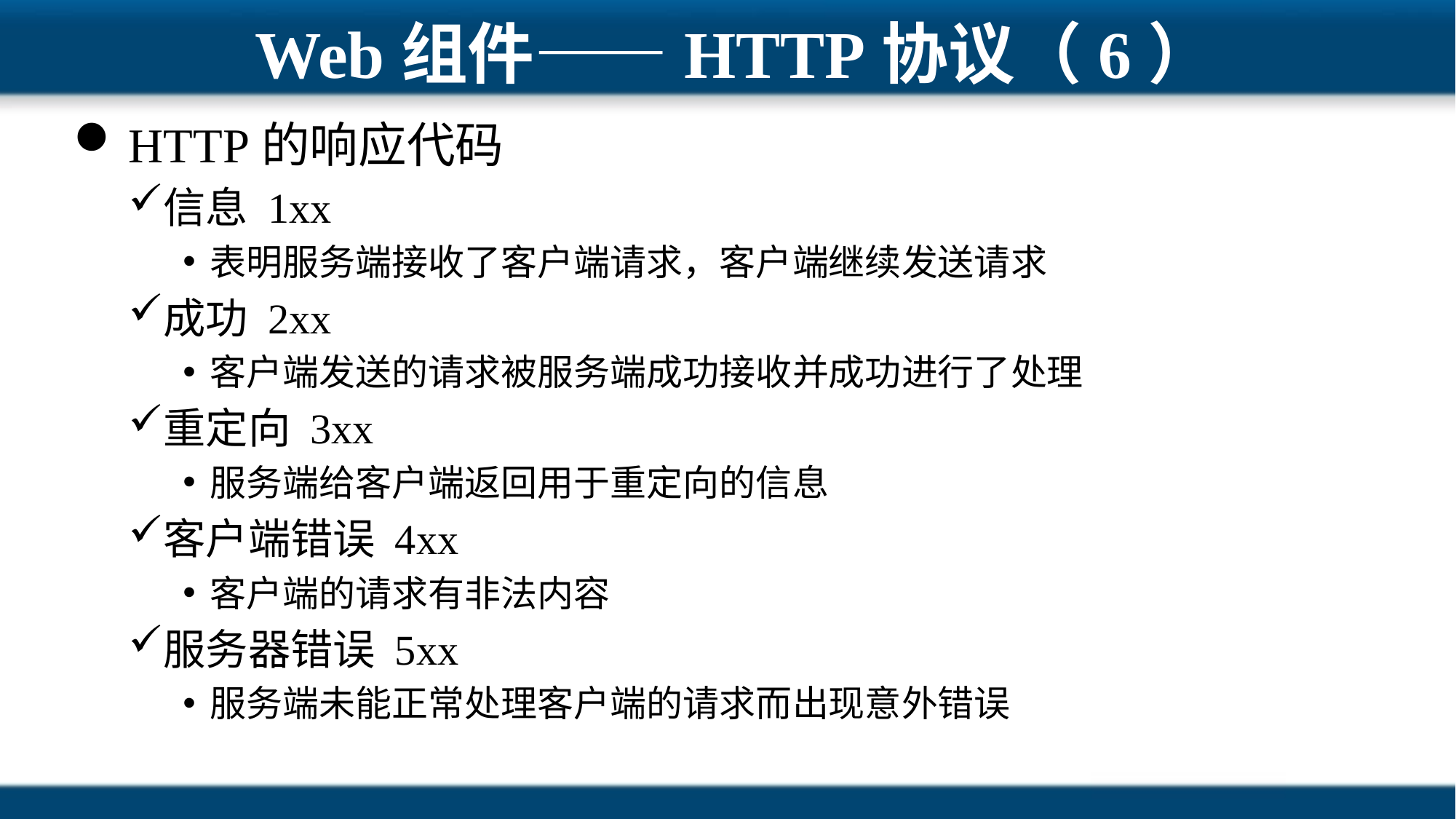

# Web组件——HTTP协议（6）
HTTP的响应代码
信息 1xx
表明服务端接收了客户端请求，客户端继续发送请求
成功 2xx
客户端发送的请求被服务端成功接收并成功进行了处理
重定向 3xx
服务端给客户端返回用于重定向的信息
客户端错误 4xx
客户端的请求有非法内容
服务器错误 5xx
服务端未能正常处理客户端的请求而出现意外错误